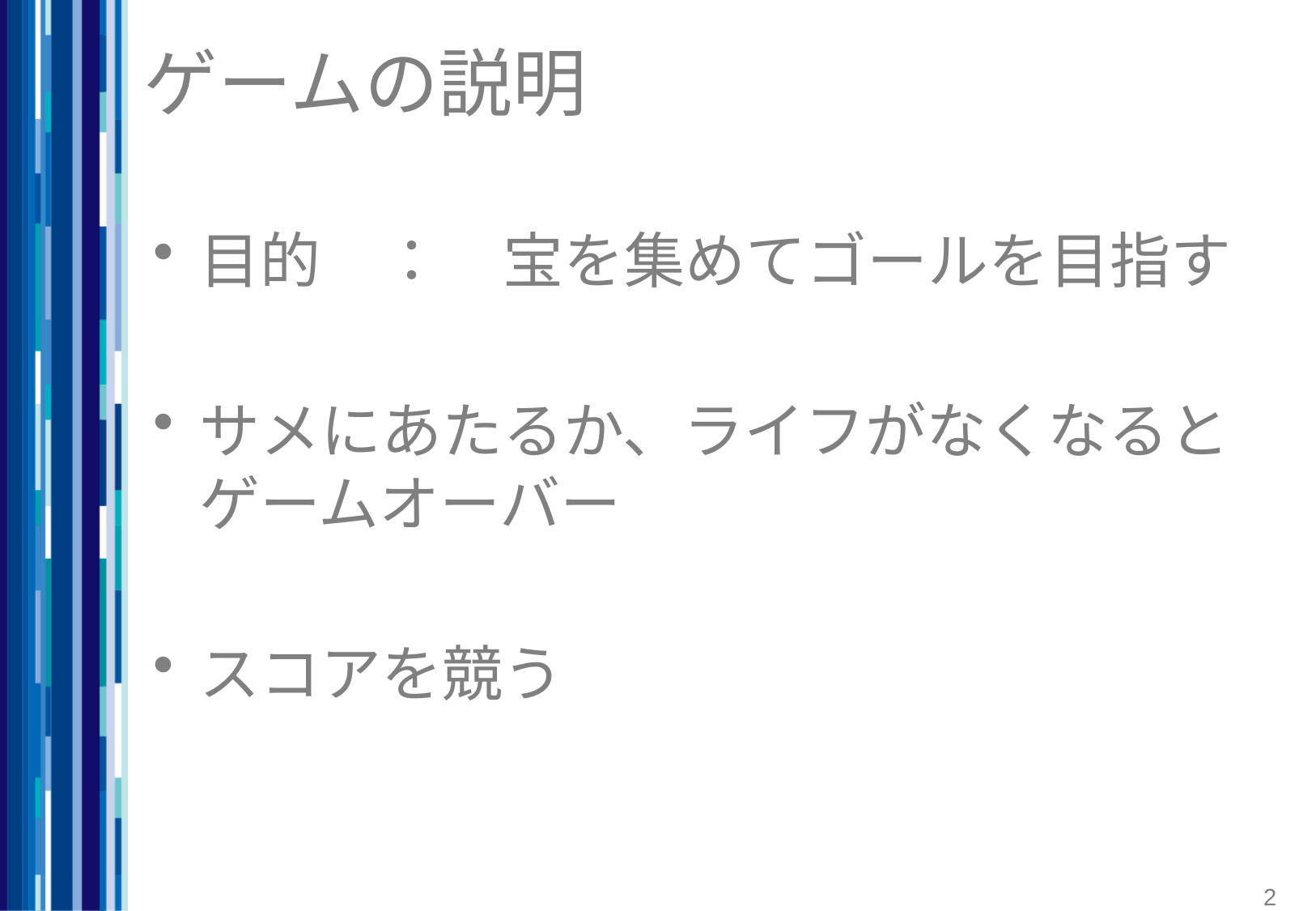

# ゲームの説明
目的　：　宝を集めてゴールを目指す

サメにあたるか、ライフがなくなるとゲームオーバー

スコアを競う
2